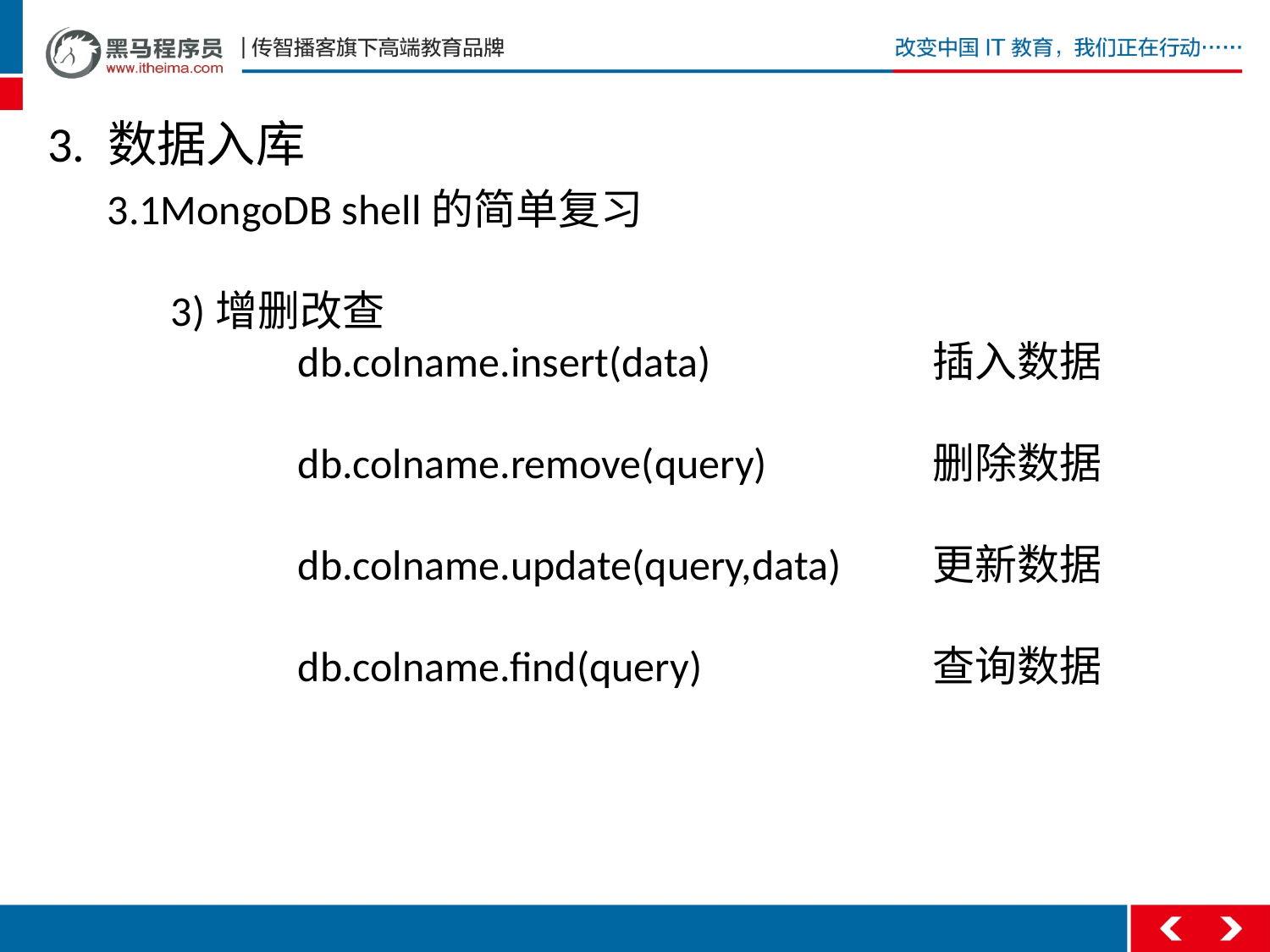

3. 数据入库
3.1MongoDB shell的简单复习

3)增删改查
	db.colname.insert(data)		插入数据

	db.colname.remove(query)		删除数据

	db.colname.update(query,data)	更新数据

	db.colname.find(query)		查询数据